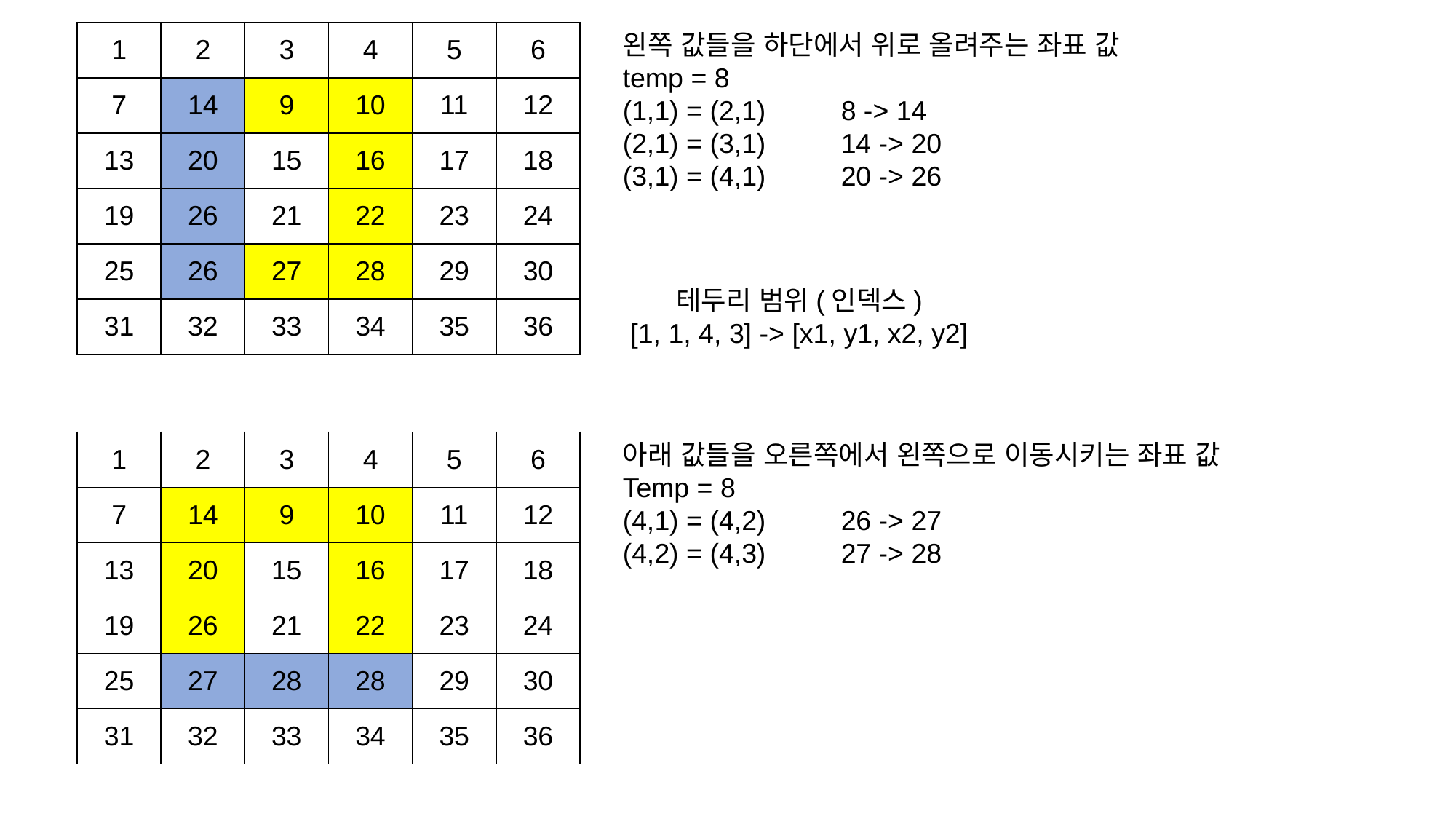

왼쪽 값들을 하단에서 위로 올려주는 좌표 값
temp = 8
(1,1) = (2,1)	8 -> 14
(2,1) = (3,1)	14 -> 20
(3,1) = (4,1)	20 -> 26
| 1 | 2 | 3 | 4 | 5 | 6 |
| --- | --- | --- | --- | --- | --- |
| 7 | 14 | 9 | 10 | 11 | 12 |
| 13 | 20 | 15 | 16 | 17 | 18 |
| 19 | 26 | 21 | 22 | 23 | 24 |
| 25 | 26 | 27 | 28 | 29 | 30 |
| 31 | 32 | 33 | 34 | 35 | 36 |
테두리 범위(인덱스)
[1, 1, 4, 3] -> [x1, y1, x2, y2]
| 1 | 2 | 3 | 4 | 5 | 6 |
| --- | --- | --- | --- | --- | --- |
| 7 | 14 | 9 | 10 | 11 | 12 |
| 13 | 20 | 15 | 16 | 17 | 18 |
| 19 | 26 | 21 | 22 | 23 | 24 |
| 25 | 27 | 28 | 28 | 29 | 30 |
| 31 | 32 | 33 | 34 | 35 | 36 |
아래 값들을 오른쪽에서 왼쪽으로 이동시키는 좌표 값
Temp = 8
(4,1) = (4,2)	26 -> 27
(4,2) = (4,3)	27 -> 28